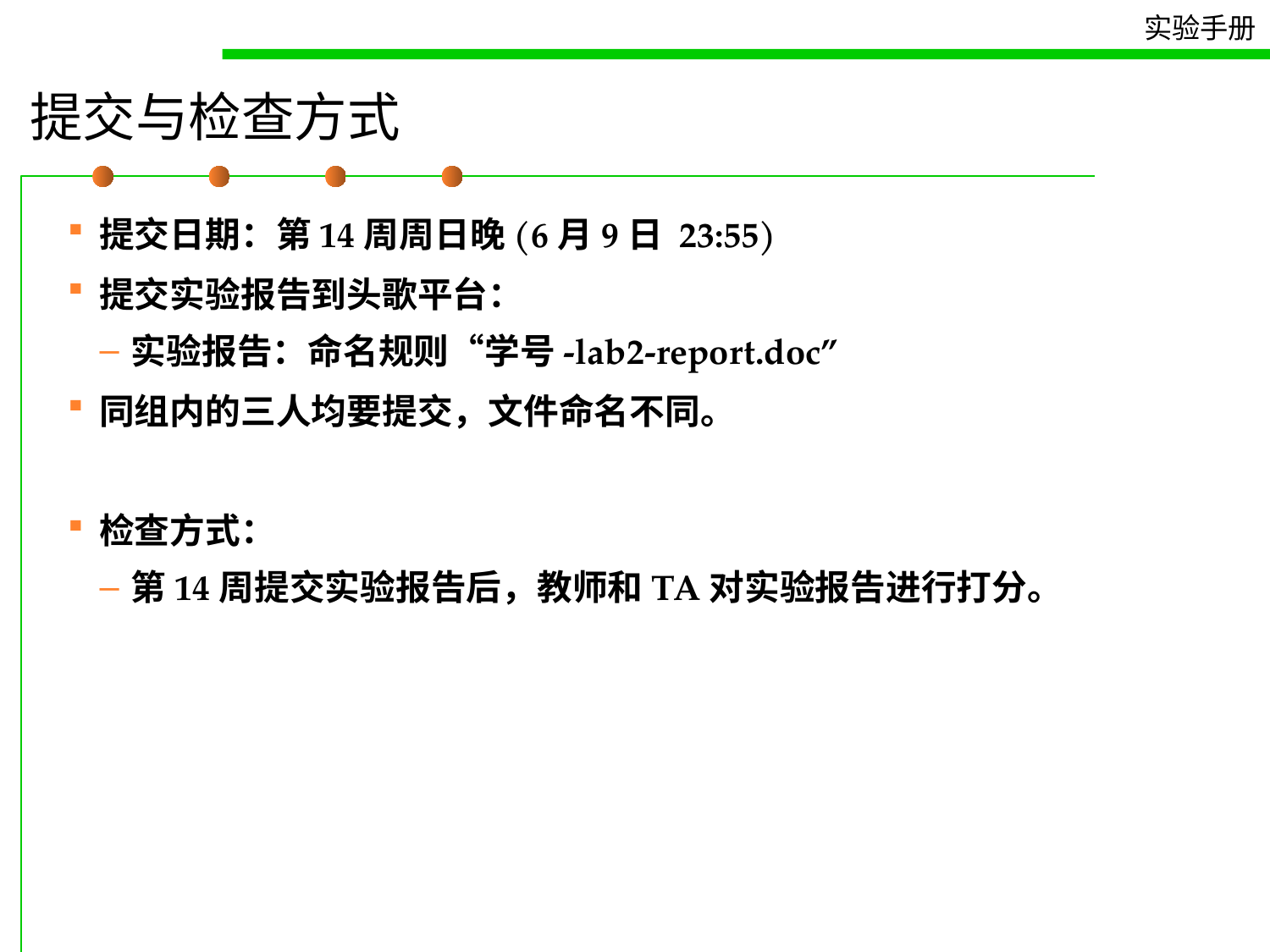

# 提交与检查方式
提交日期：第14周周日晚(6月9日 23:55)
提交实验报告到头歌平台：
实验报告：命名规则“学号-lab2-report.doc”
同组内的三人均要提交，文件命名不同。

检查方式：
第14周提交实验报告后，教师和TA对实验报告进行打分。